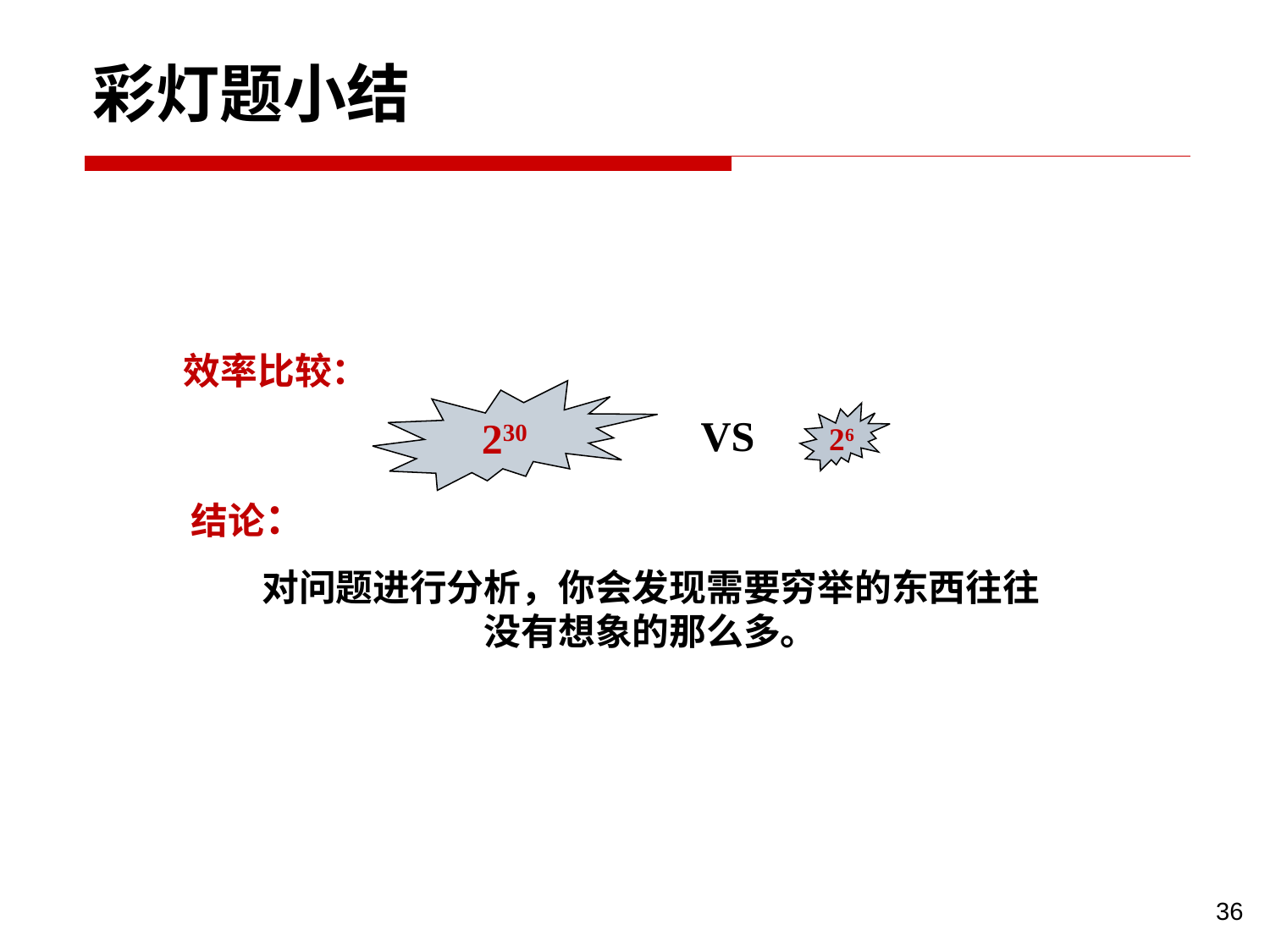

# 彩灯题小结

效率比较：
230
VS
26
结论：
对问题进行分析，你会发现需要穷举的东西往往没有想象的那么多。
36